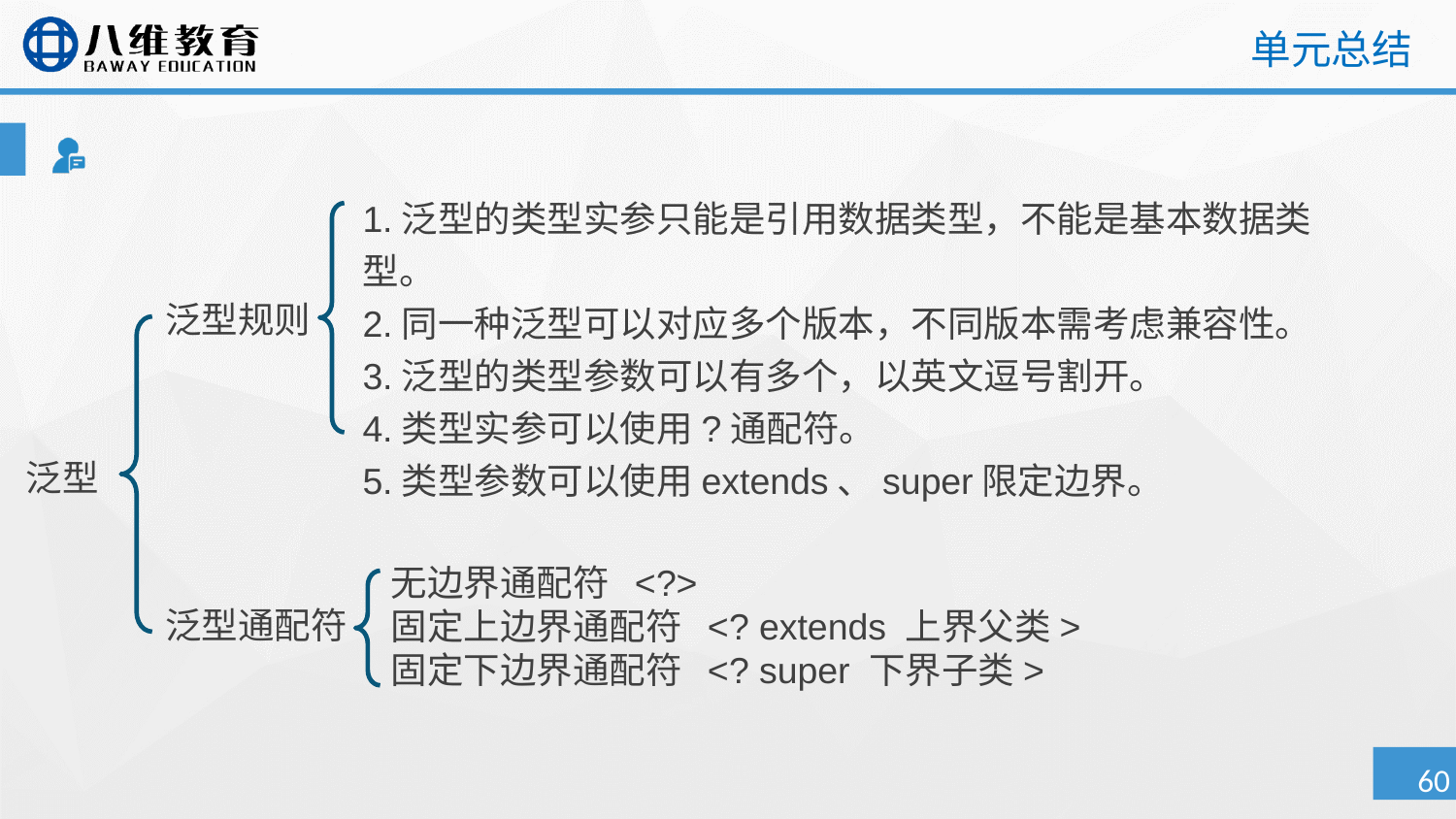

# 单元总结

泛型规则

泛型通配符

1.泛型的类型实参只能是引用数据类型，不能是基本数据类型。
2.同一种泛型可以对应多个版本，不同版本需考虑兼容性。
3.泛型的类型参数可以有多个，以英文逗号割开。
4.类型实参可以使用?通配符。
5.类型参数可以使用extends、super限定边界。

泛型
无边界通配符  <?>
固定上边界通配符  <? extends 上界父类>
固定下边界通配符  <? super 下界子类>